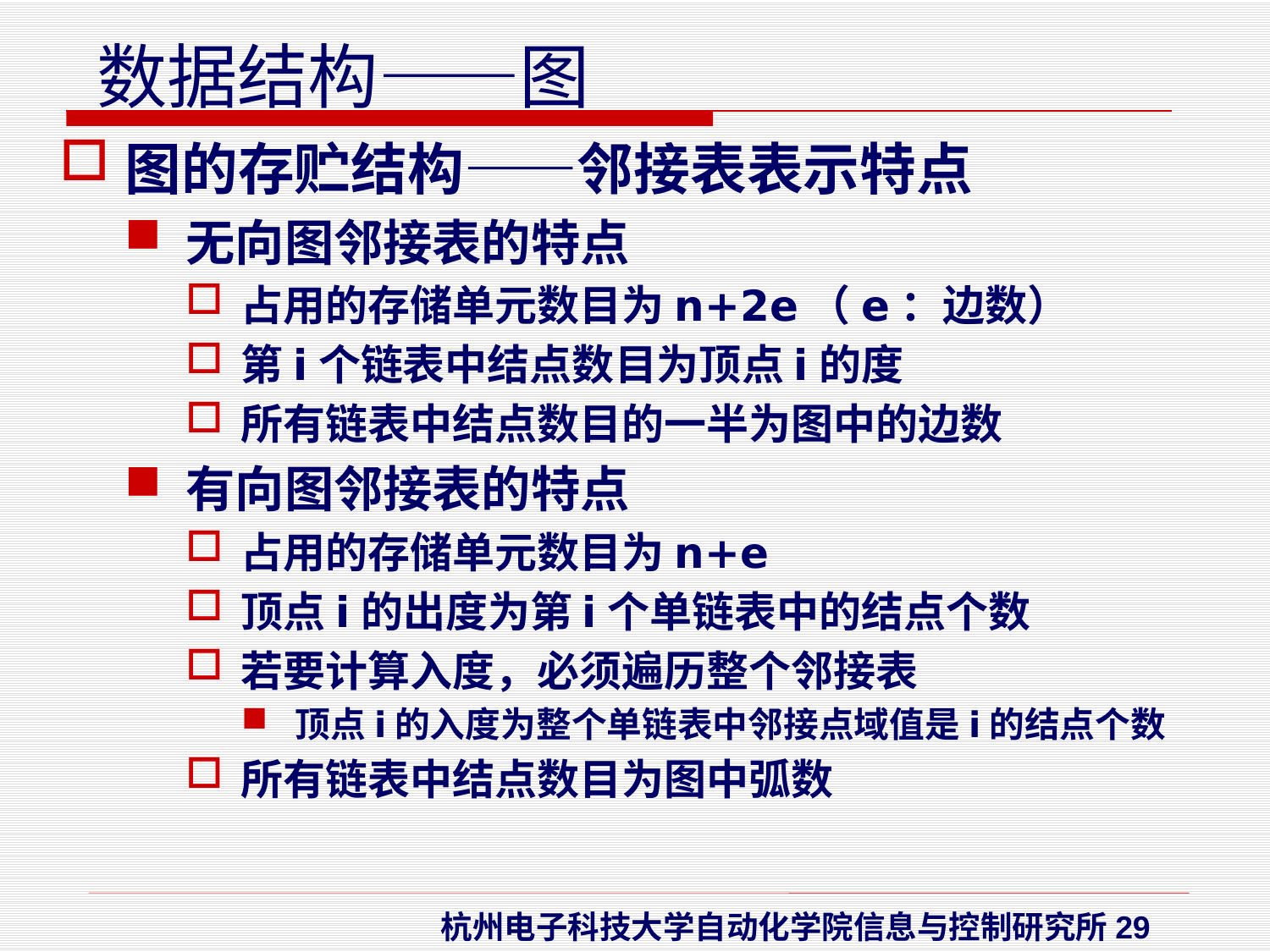

图的存贮结构——邻接表表示特点
无向图邻接表的特点
占用的存储单元数目为n+2e（e：边数）
第i个链表中结点数目为顶点i的度
所有链表中结点数目的一半为图中的边数
有向图邻接表的特点
占用的存储单元数目为n+e
顶点i的出度为第i个单链表中的结点个数
若要计算入度，必须遍历整个邻接表
顶点i的入度为整个单链表中邻接点域值是i的结点个数
所有链表中结点数目为图中弧数